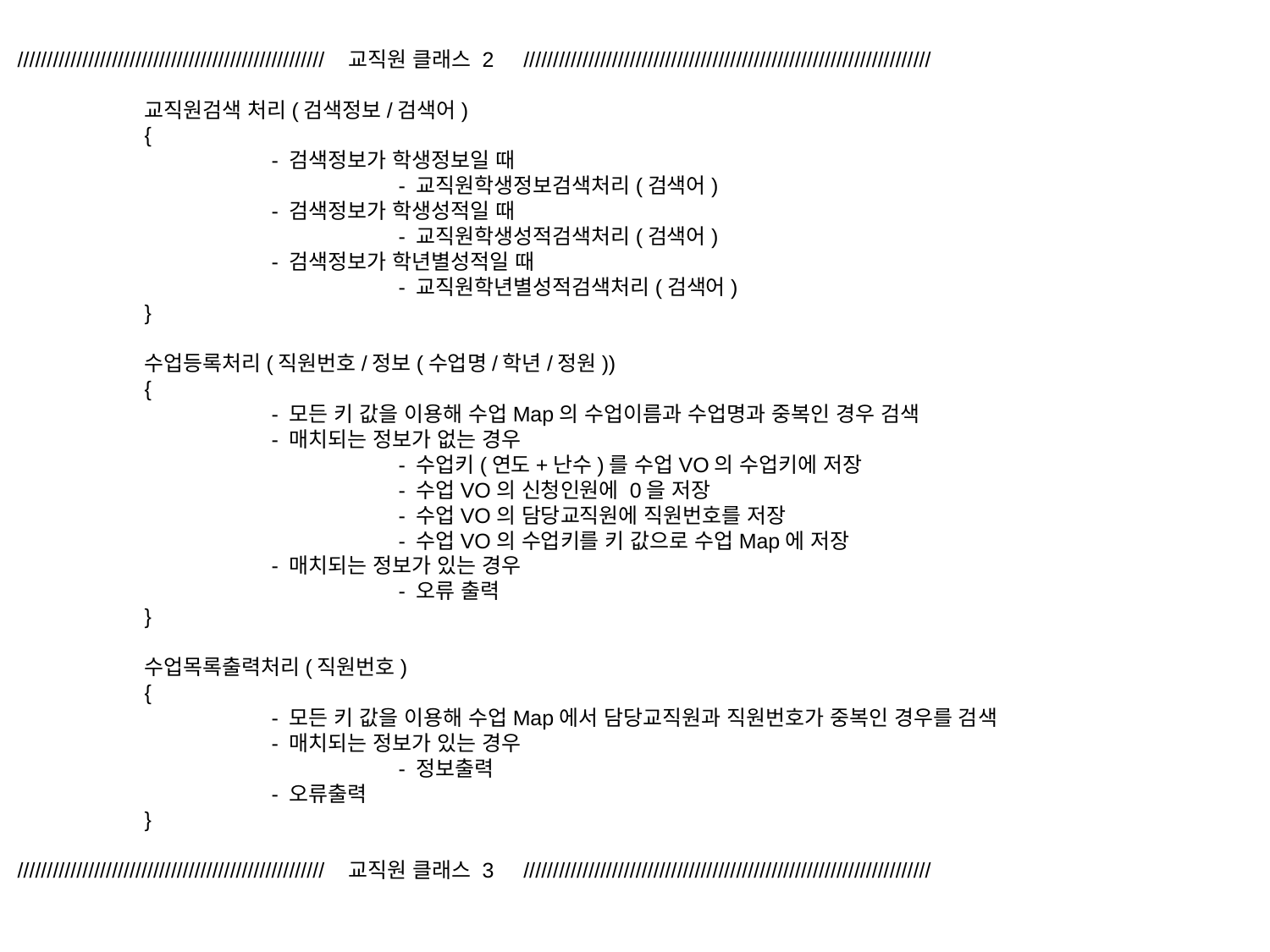

////////////////////////////////////////////////////   교직원 클래스 2     /////////////////////////////////////////////////////////////////////

	교직원검색 처리(검색정보/검색어)
	{
		- 검색정보가 학생정보일 때
			- 교직원학생정보검색처리(검색어)
		- 검색정보가 학생성적일 때
			- 교직원학생성적검색처리(검색어)
		- 검색정보가 학년별성적일 때
			- 교직원학년별성적검색처리(검색어)
	}

	수업등록처리(직원번호/정보(수업명/학년/정원))
	{
		- 모든 키 값을 이용해 수업Map의 수업이름과 수업명과 중복인 경우 검색
		- 매치되는 정보가 없는 경우
			- 수업키(연도+난수)를 수업VO의 수업키에 저장
			- 수업VO의 신청인원에 0을 저장
			- 수업VO의 담당교직원에 직원번호를 저장
			- 수업VO의 수업키를 키 값으로 수업Map에 저장
		- 매치되는 정보가 있는 경우
			- 오류 출력
	}

	수업목록출력처리(직원번호)
	{
		- 모든 키 값을 이용해 수업Map에서 담당교직원과 직원번호가 중복인 경우를 검색
		- 매치되는 정보가 있는 경우
			- 정보출력
		- 오류출력
	}

////////////////////////////////////////////////////   교직원 클래스 3     /////////////////////////////////////////////////////////////////////